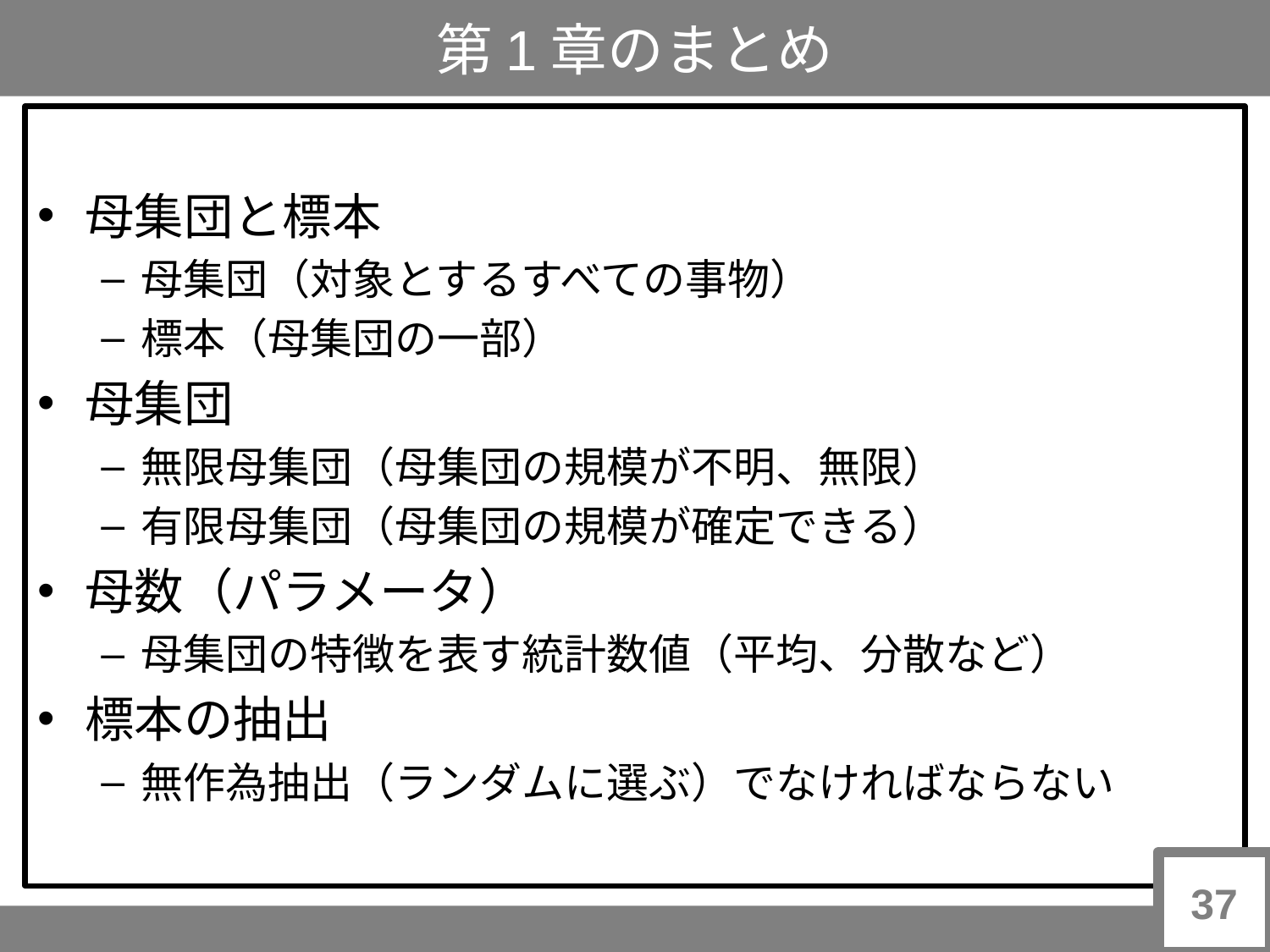

# 第1章のまとめ
母集団と標本
母集団（対象とするすべての事物）
標本（母集団の一部）
母集団
無限母集団（母集団の規模が不明、無限）
有限母集団（母集団の規模が確定できる）
母数（パラメータ）
母集団の特徴を表す統計数値（平均、分散など）
標本の抽出
無作為抽出（ランダムに選ぶ）でなければならない
37